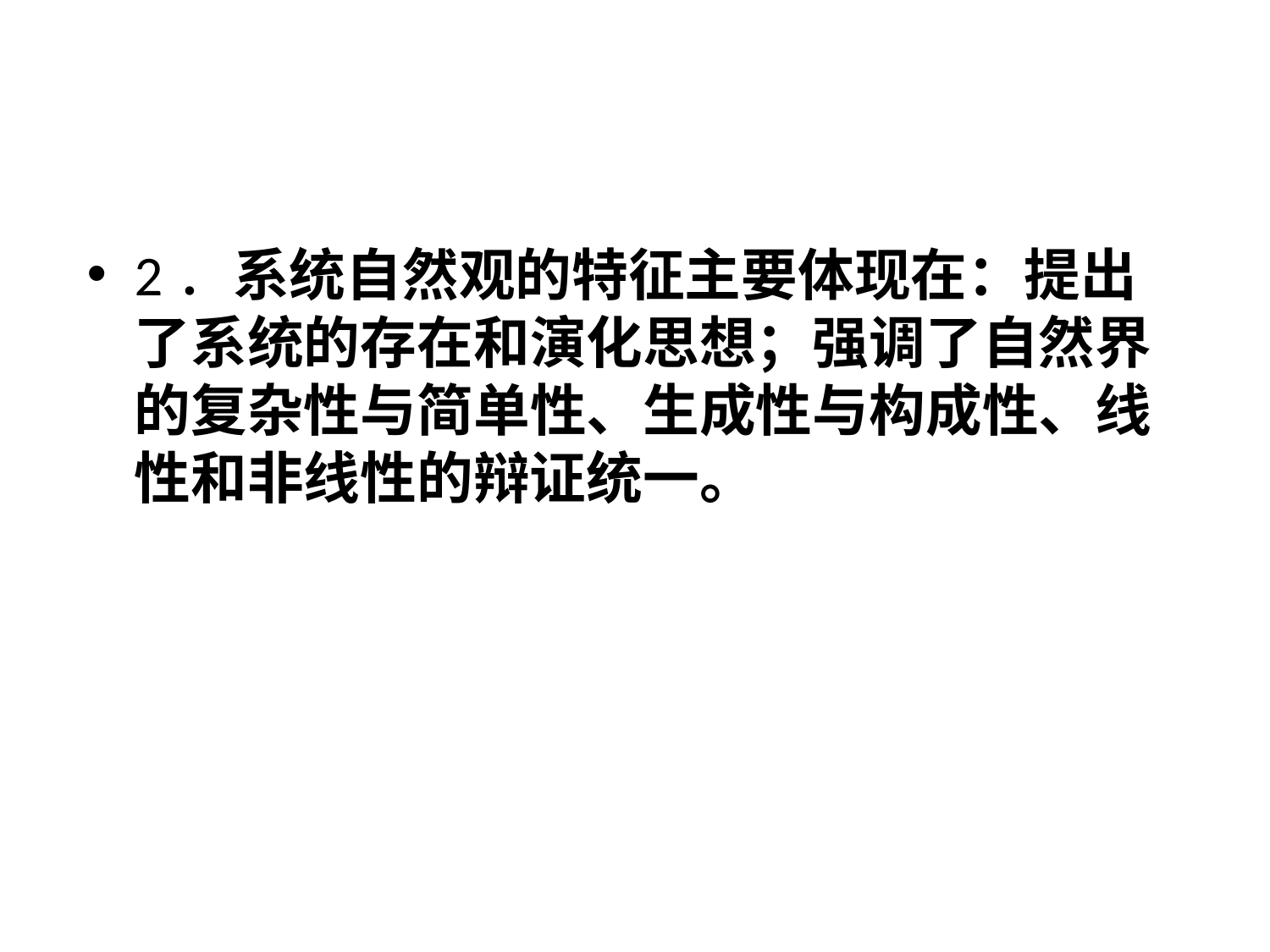

2．系统自然观的特征主要体现在：提出了系统的存在和演化思想；强调了自然界的复杂性与简单性、生成性与构成性、线性和非线性的辩证统一。